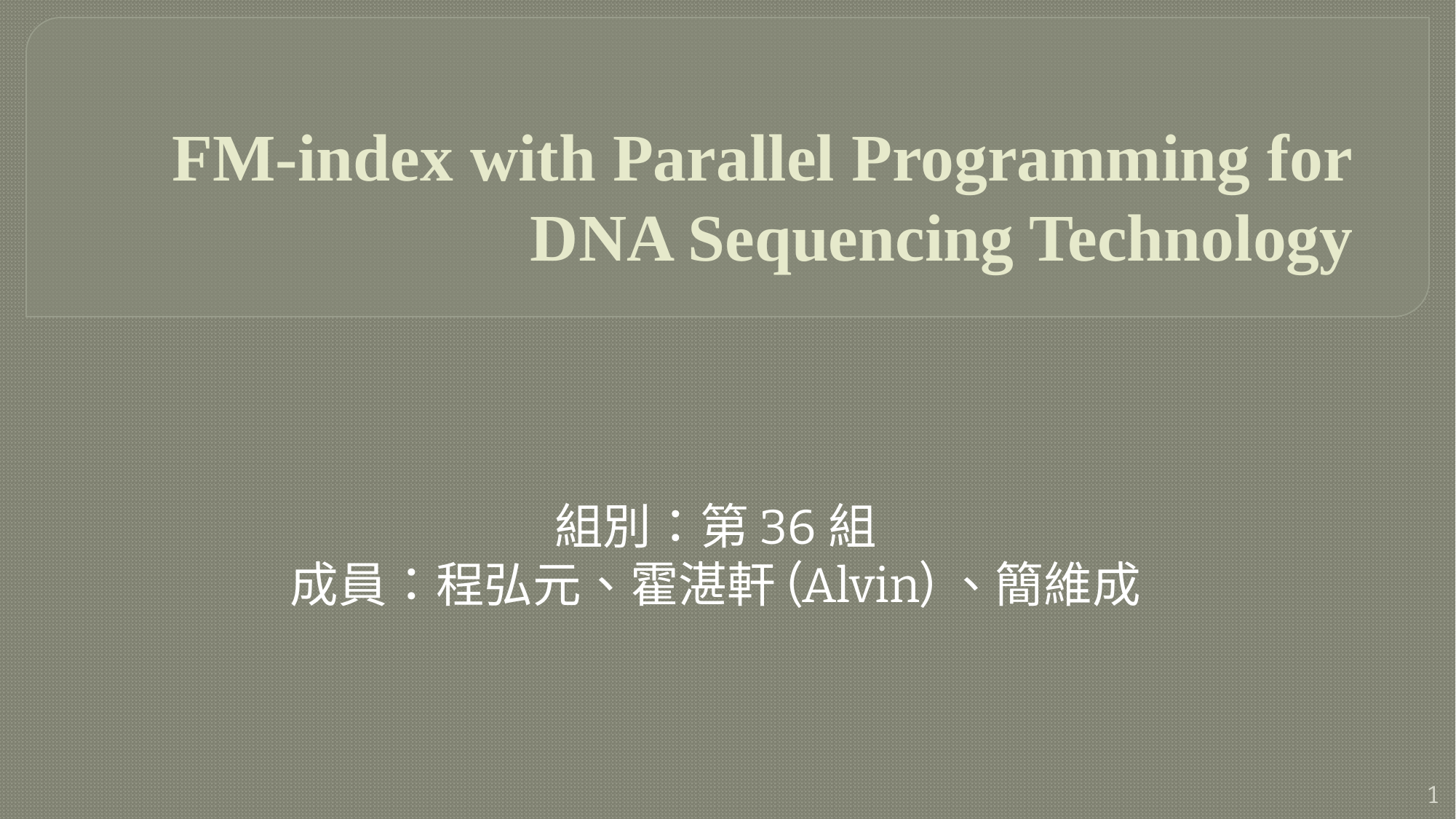

# FM-index with Parallel Programming for DNA Sequencing Technology
組別：第36組
成員：程弘元、霍湛軒(Alvin)、簡維成
1